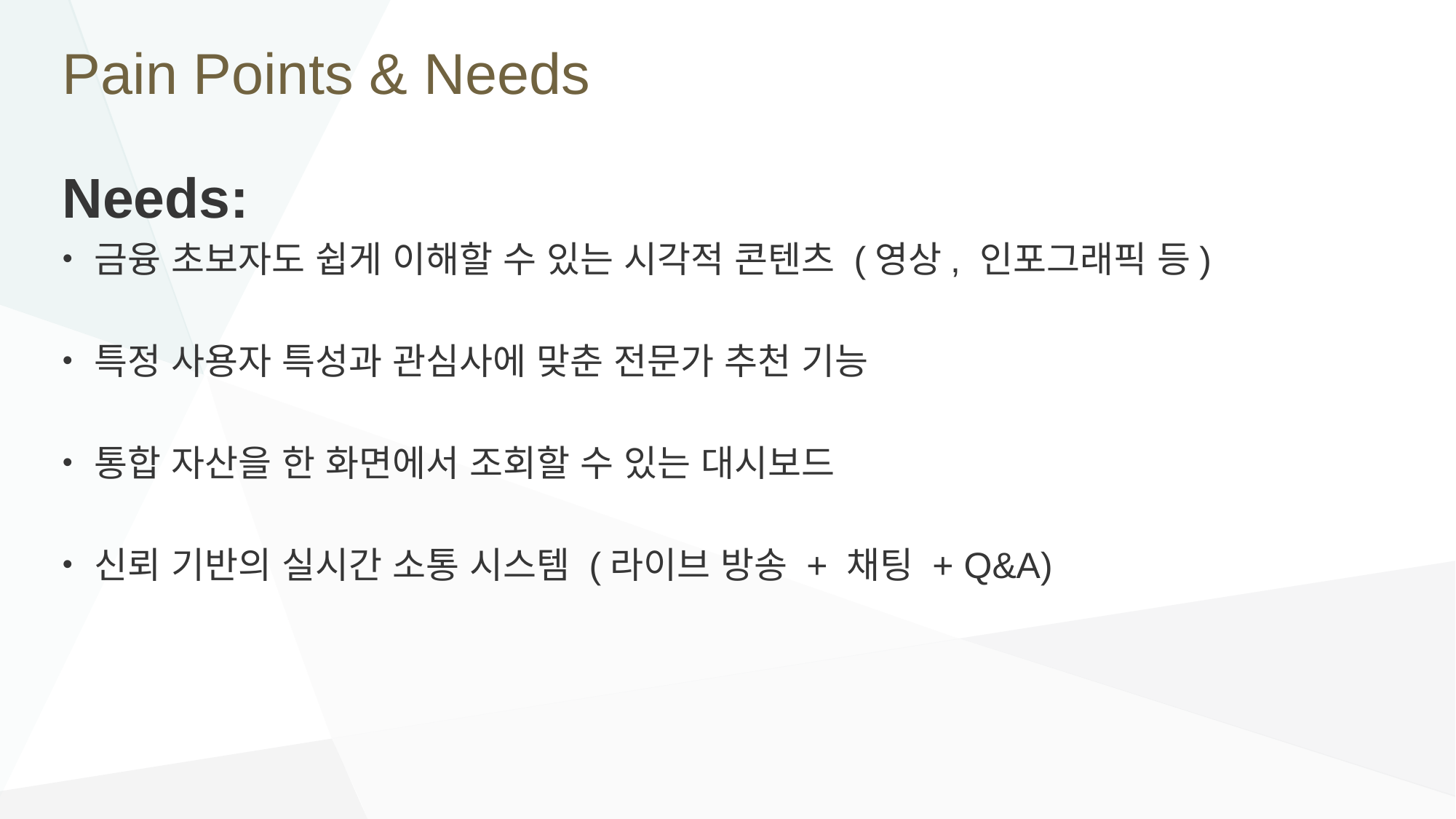

# Pain Points & Needs
Needs:
금융 초보자도 쉽게 이해할 수 있는 시각적 콘텐츠 (영상, 인포그래픽 등)

특정 사용자 특성과 관심사에 맞춘 전문가 추천 기능

통합 자산을 한 화면에서 조회할 수 있는 대시보드

신뢰 기반의 실시간 소통 시스템 (라이브 방송 + 채팅 + Q&A)